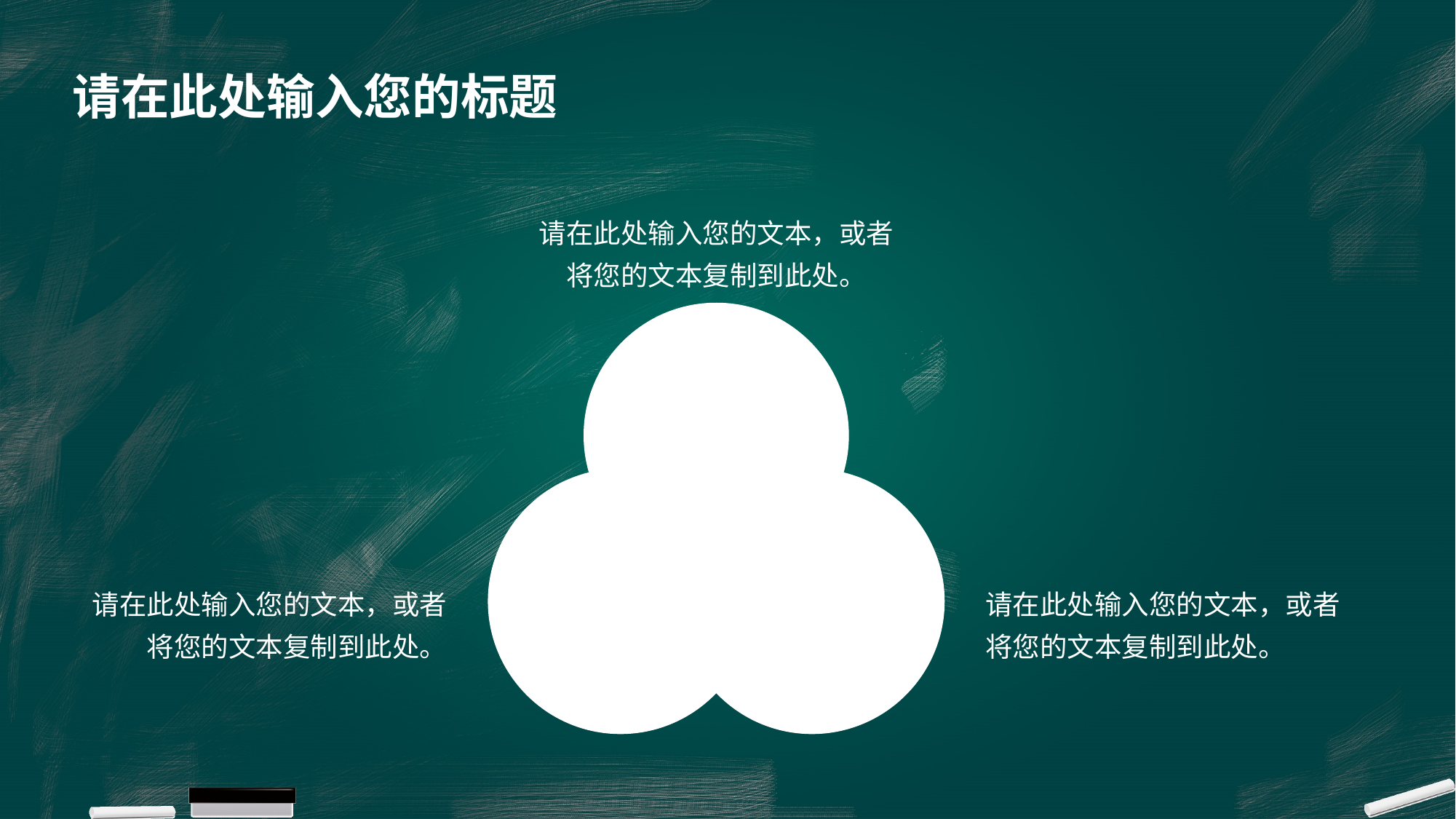

# 请在此处输入您的标题
请在此处输入您的文本，或者将您的文本复制到此处。
内容1
内容2
内容3
请在此处输入您的文本，或者将您的文本复制到此处。
请在此处输入您的文本，或者将您的文本复制到此处。